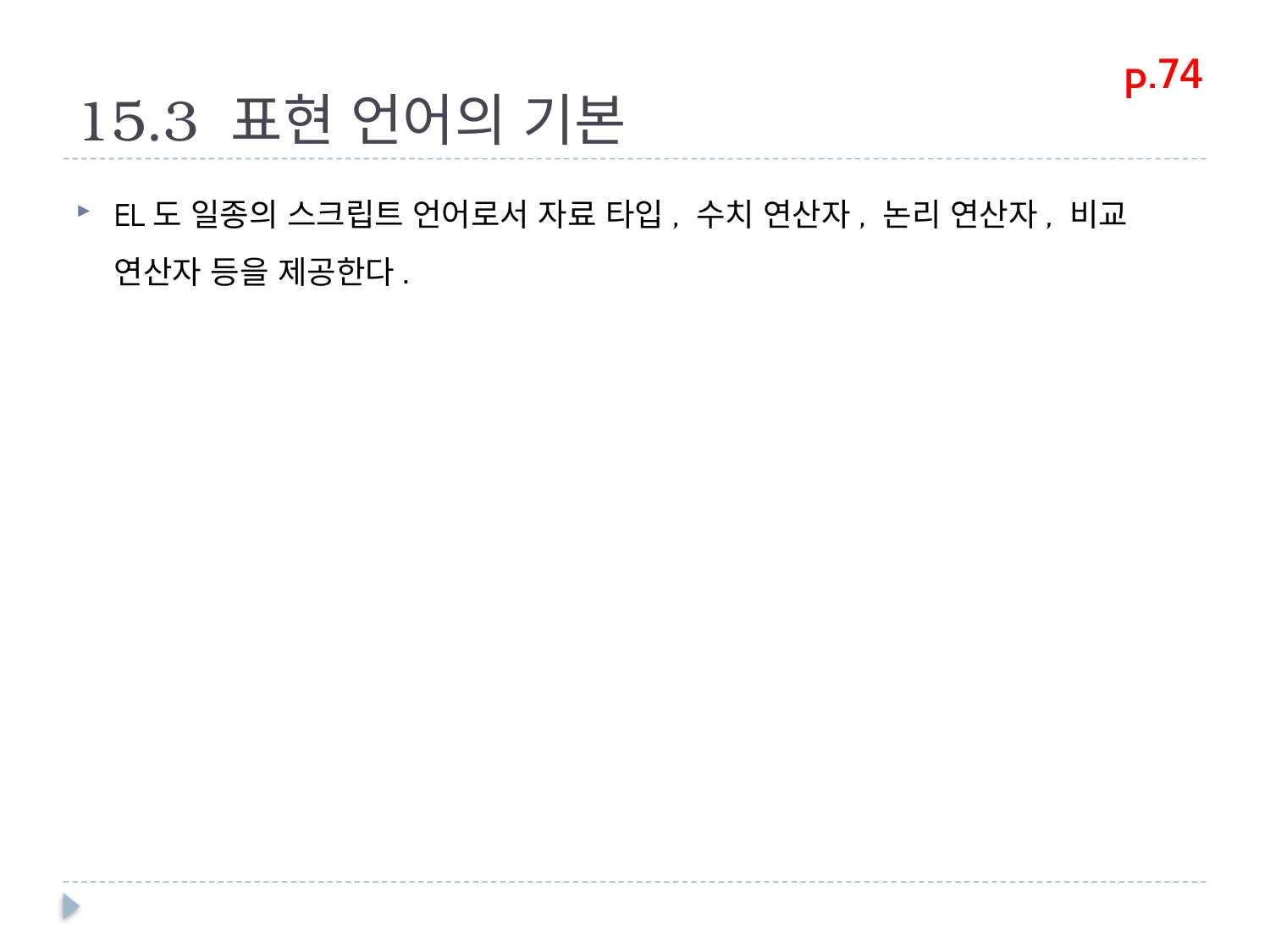

# 15.3 표현 언어의 기본
p.74
EL도 일종의 스크립트 언어로서 자료 타입, 수치 연산자, 논리 연산자, 비교 연산자 등을 제공한다.